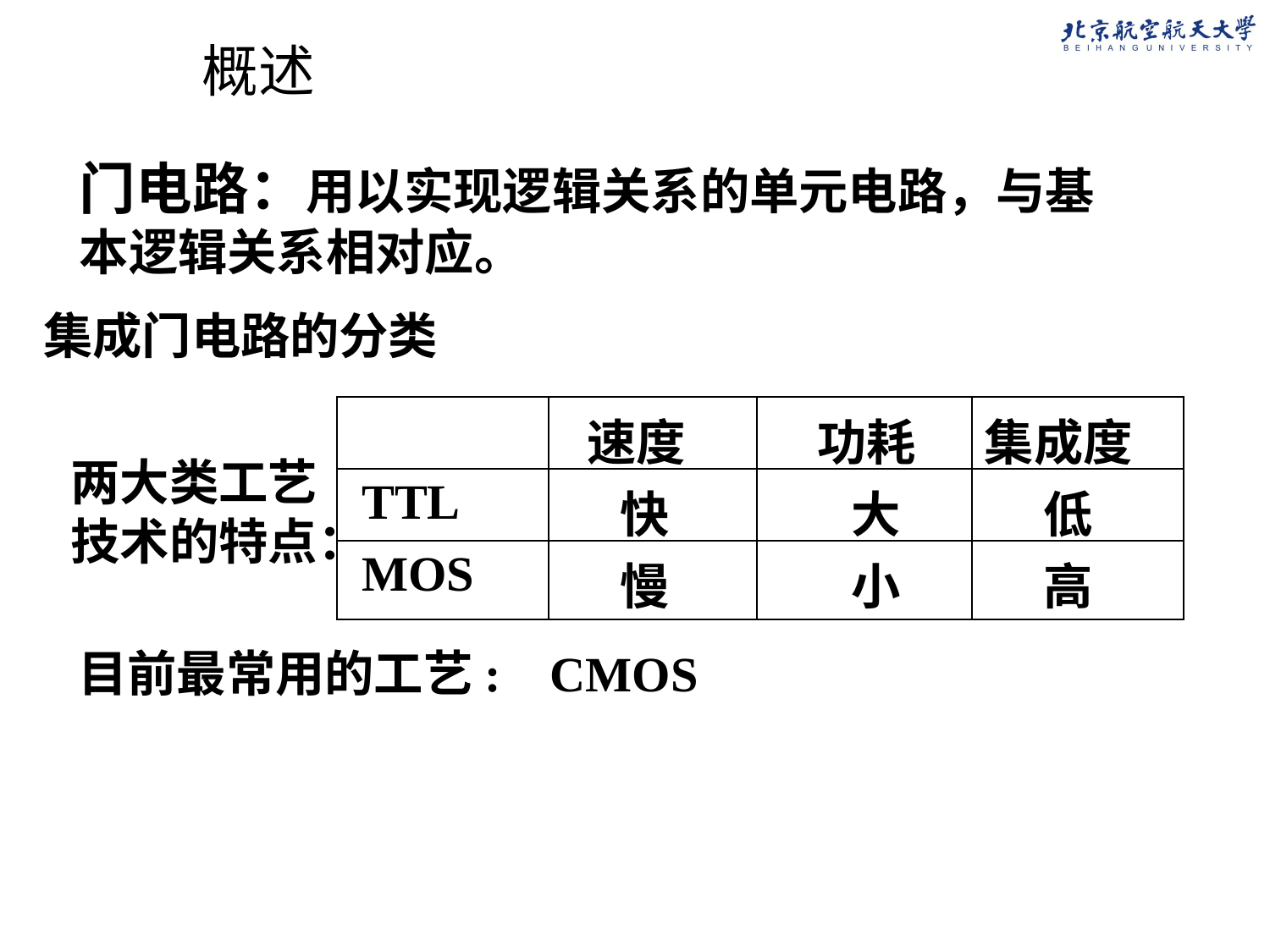

# 概述
门电路：用以实现逻辑关系的单元电路，与基本逻辑关系相对应。
集成门电路的分类
|  | 速度 | 功耗 | 集成度 |
| --- | --- | --- | --- |
| TTL | 快 | 大 | 低 |
| MOS | 慢 | 小 | 高 |
两大类工艺技术的特点：
目前最常用的工艺:    CMOS
2